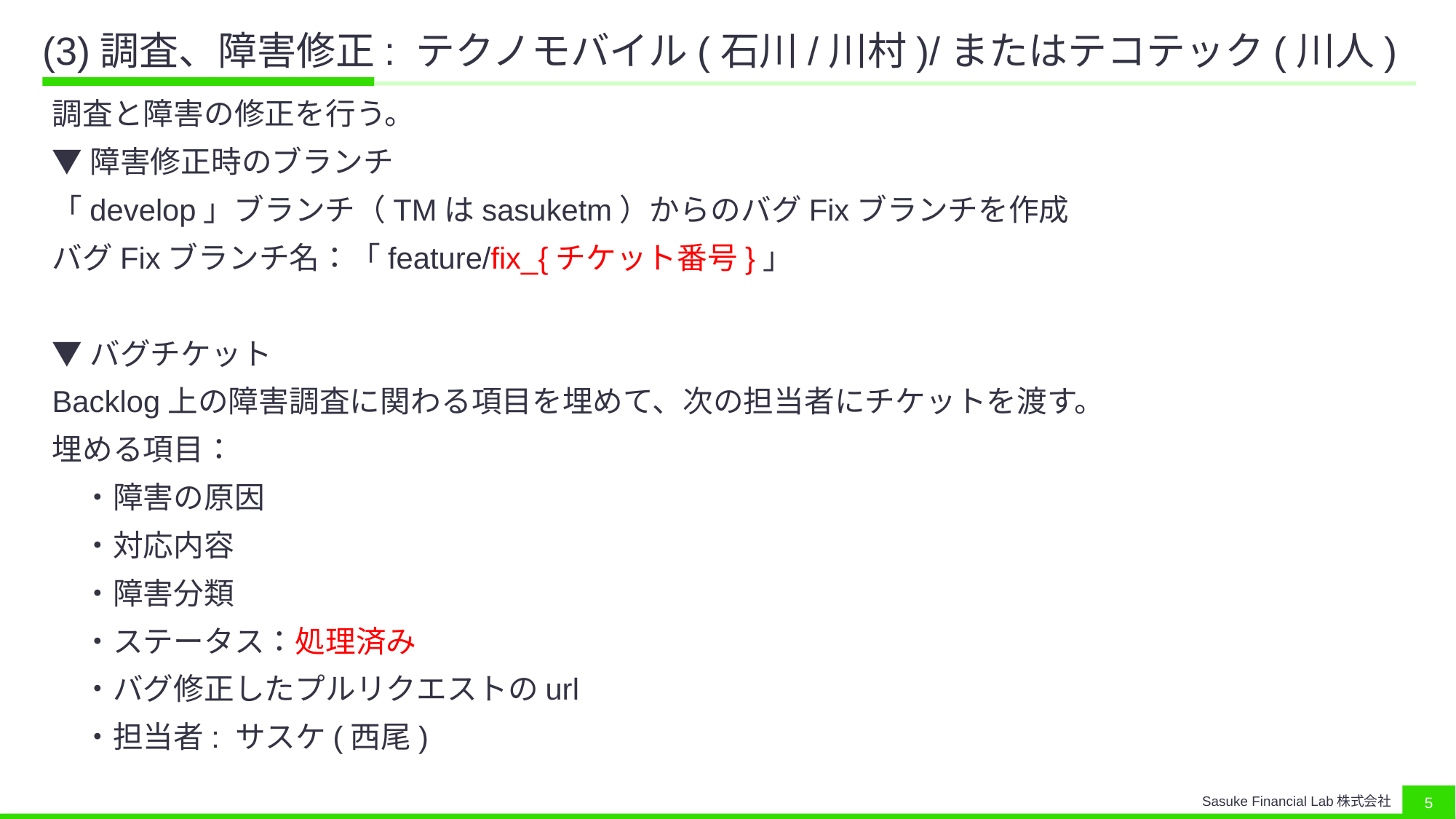

# (3)調査、障害修正: テクノモバイル(石川/川村)/またはテコテック(川人)
調査と障害の修正を行う。
▼障害修正時のブランチ
「develop」ブランチ（TMはsasuketm）からのバグFixブランチを作成
バグFixブランチ名：「feature/fix_{チケット番号}」

▼バグチケット
Backlog上の障害調査に関わる項目を埋めて、次の担当者にチケットを渡す。
埋める項目：
　・障害の原因
　・対応内容
　・障害分類
　・ステータス：処理済み
　・バグ修正したプルリクエストのurl
　・担当者: サスケ(西尾)
5
Sasuke Financial Lab株式会社